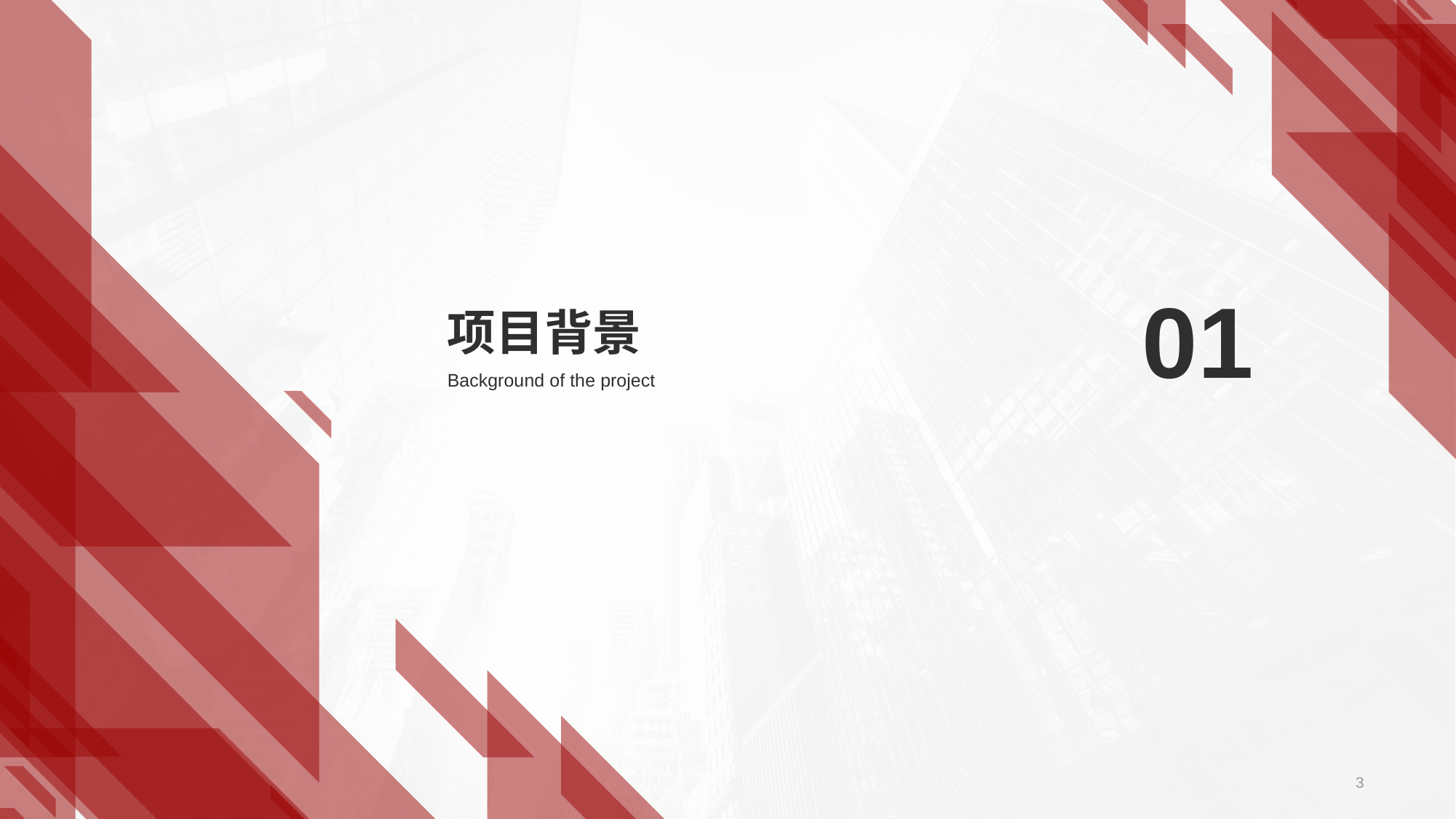

01
# 项目背景
Background of the project
3